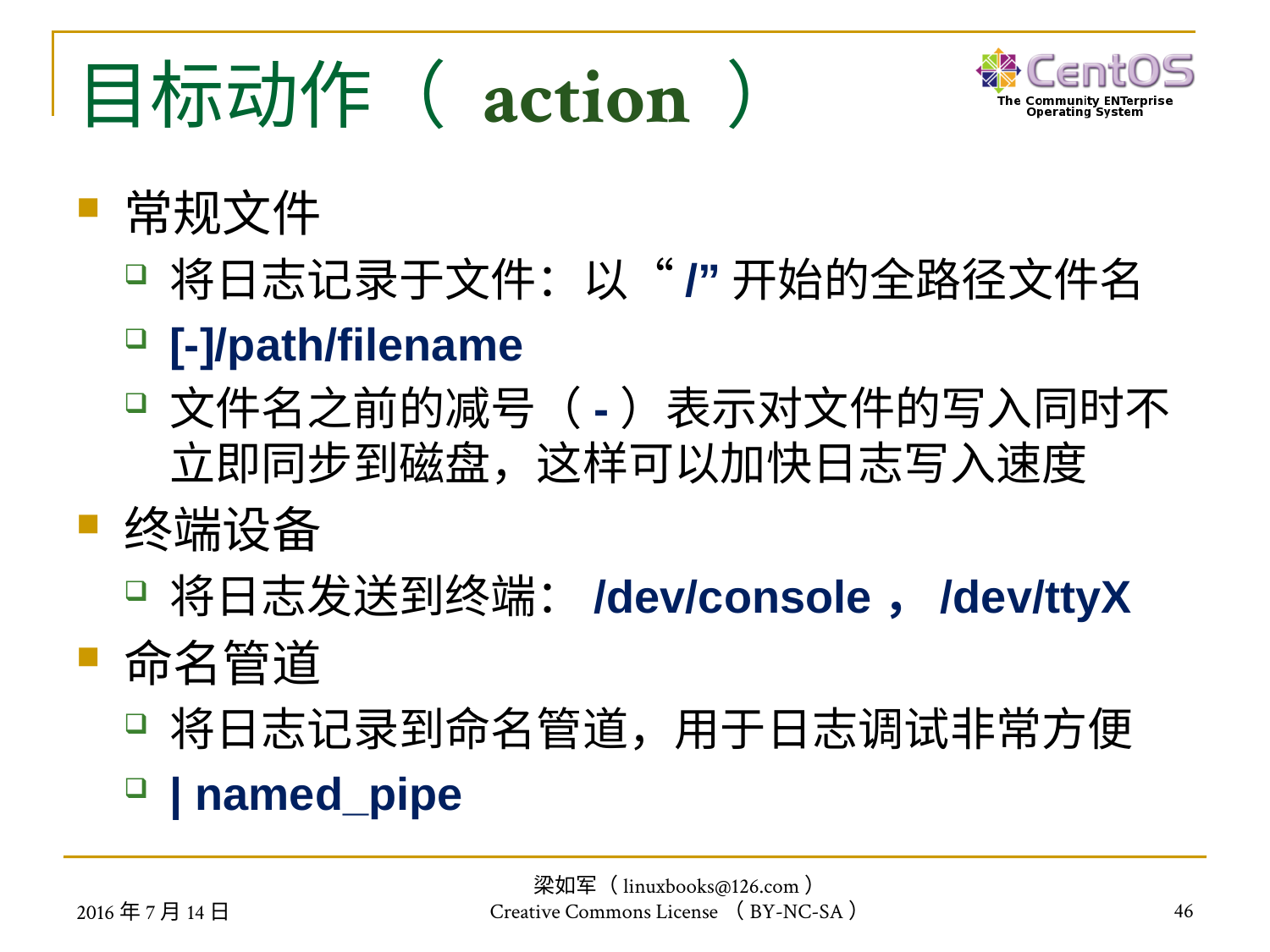

# 目标动作（ action ）
常规文件
将日志记录于文件：以“/”开始的全路径文件名
[-]/path/filename
文件名之前的减号（-）表示对文件的写入同时不立即同步到磁盘，这样可以加快日志写入速度
终端设备
将日志发送到终端：/dev/console，/dev/ttyX
命名管道
将日志记录到命名管道，用于日志调试非常方便
| named_pipe
梁如军（linuxbooks@126.com）
Creative Commons License（BY-NC-SA）
2016年7月14日
46